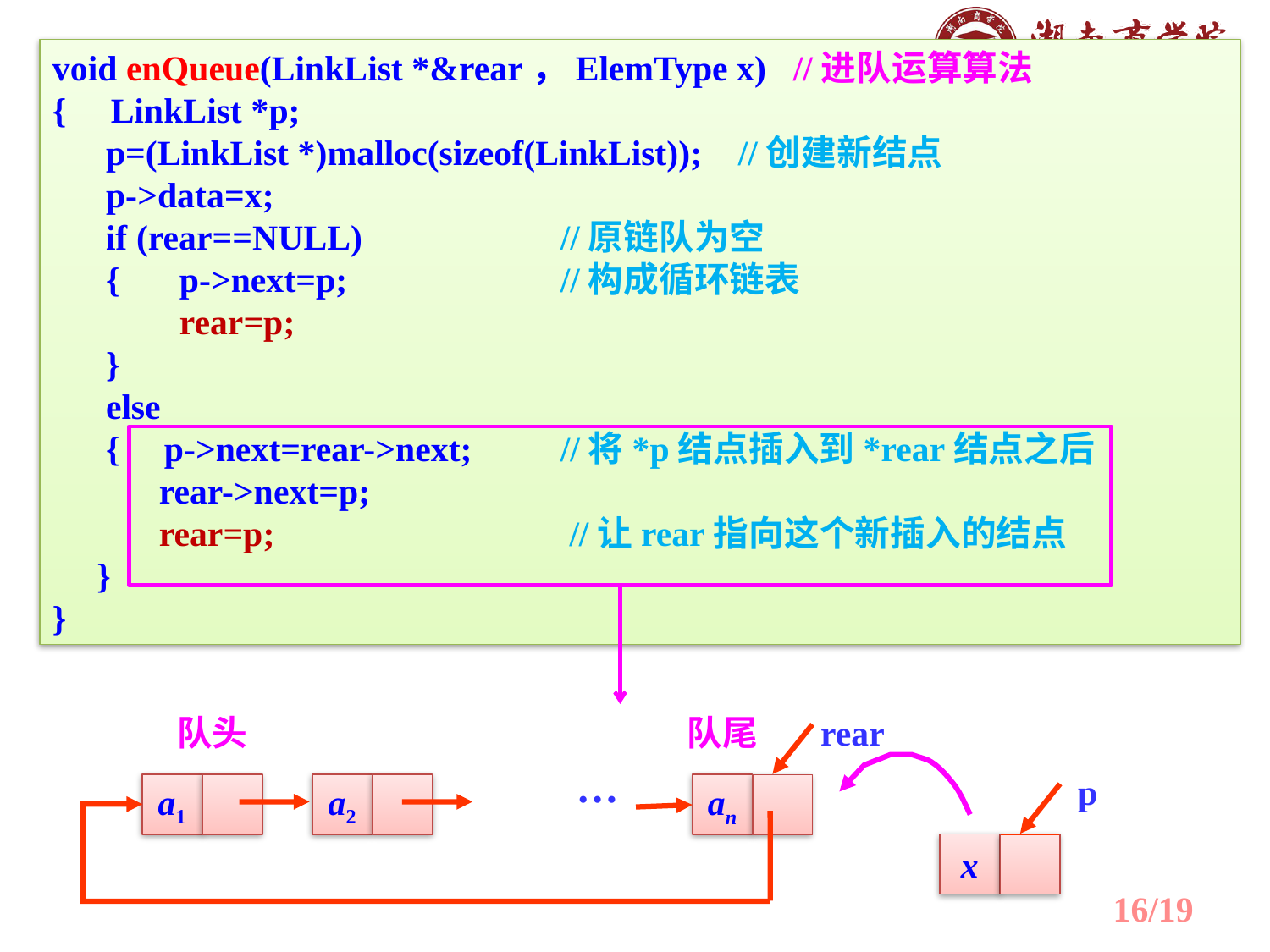

void enQueue(LinkList *&rear，ElemType x)   //进队运算算法
{     LinkList *p;
      p=(LinkList *)malloc(sizeof(LinkList));    //创建新结点
      p->data=x;
      if (rear==NULL)		//原链队为空
      {	p->next=p;		//构成循环链表
	rear=p;
      }
      else
      {     p->next=rear->next;	//将*p结点插入到*rear结点之后
            rear->next=p;
            rear=p;			 //让rear指向这个新插入的结点
     }
}

队头
队尾
rear

…

p
a1
a2

an

x

16/19